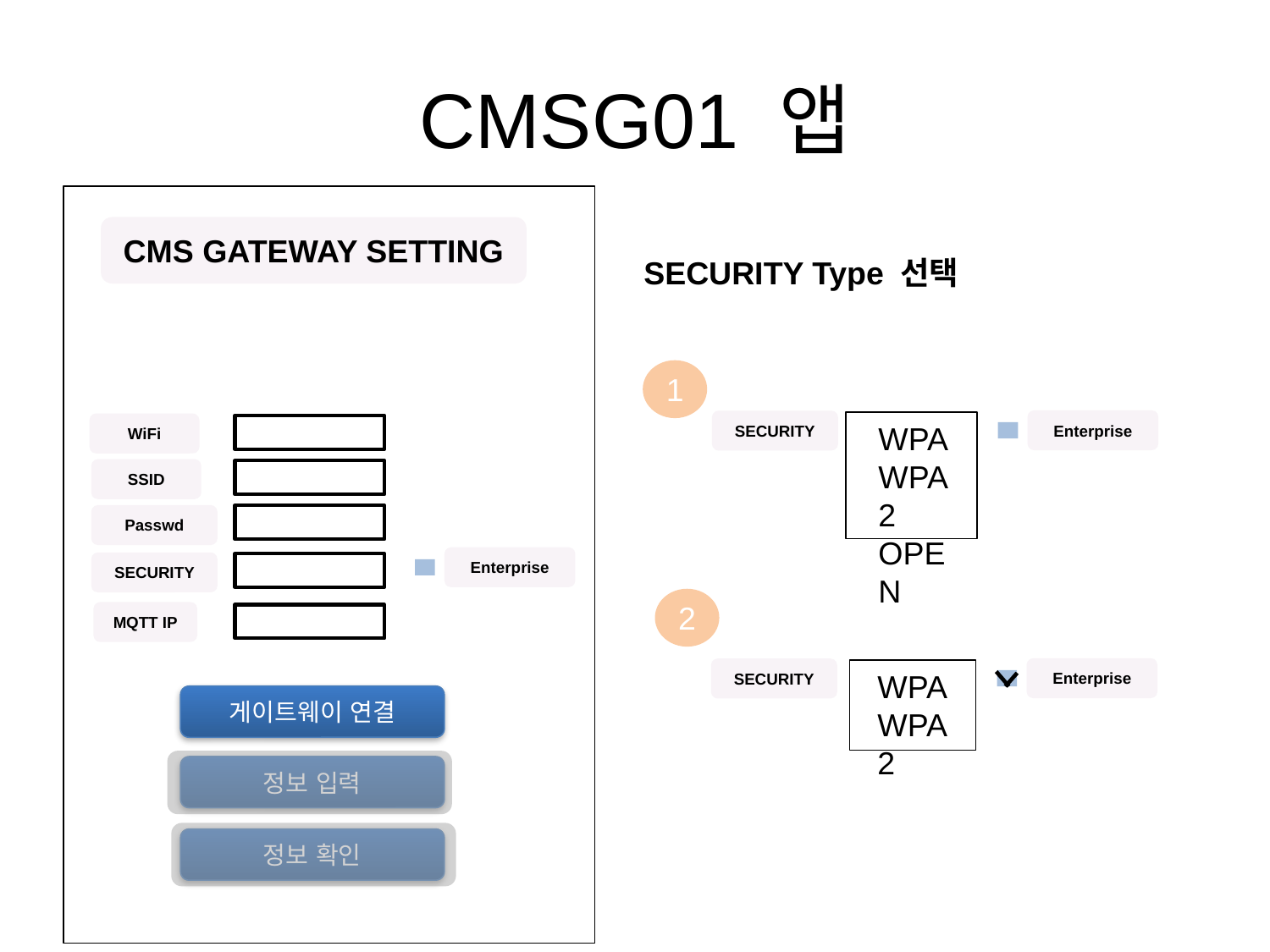

# CMSG01 앱

CMS GATEWAY SETTING
SECURITY Type 선택
1
Enterprise
SECURITY

WPA
WPA2
OPEN

WiFi

SSID

Passwd

Enterprise
SECURITY

2
MQTT IP

Enterprise
SECURITY

WPA
WPA2

게이트웨이 연결

정보 입력

정보 확인